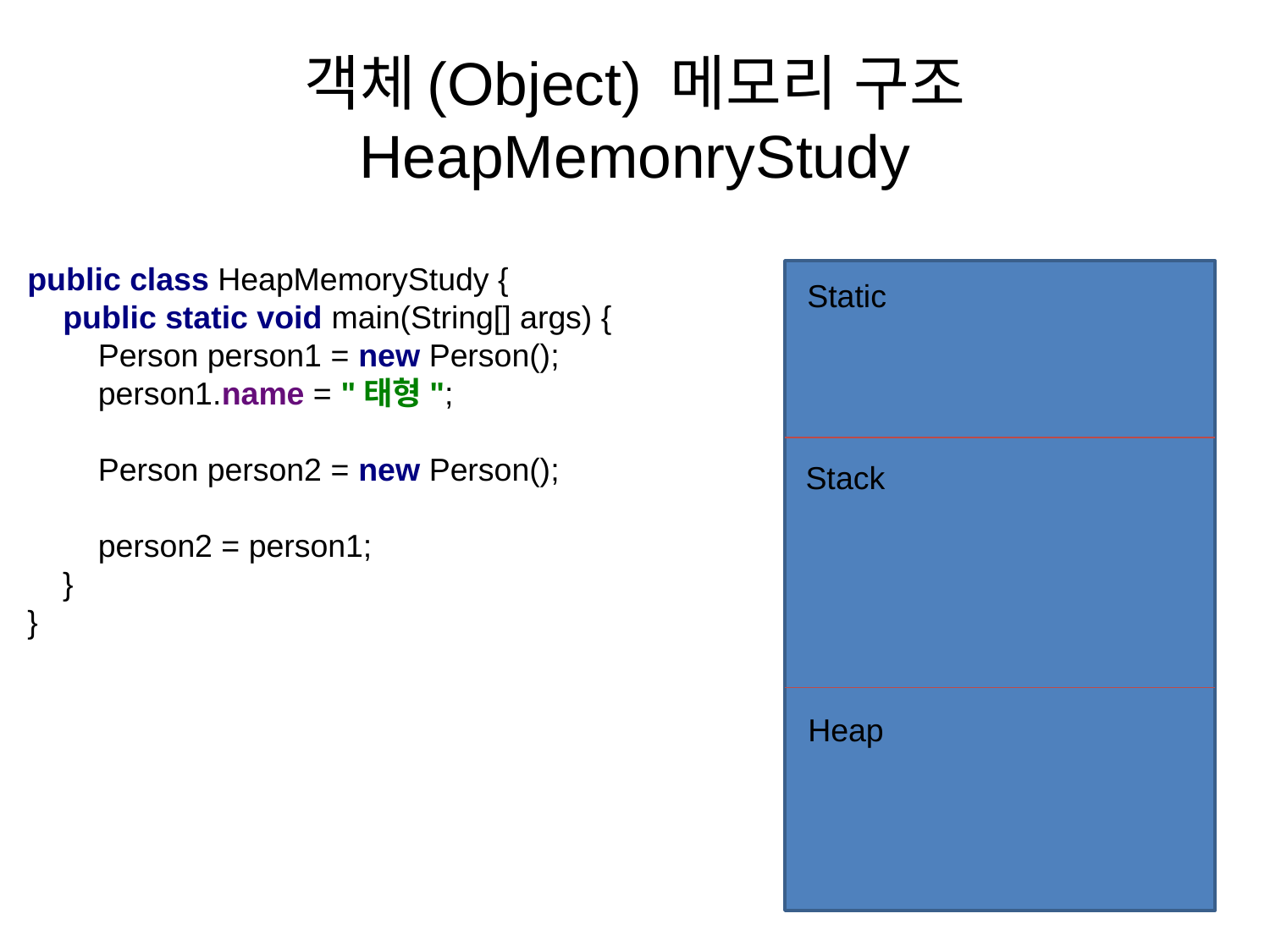

# 객체(Object) 메모리 구조 HeapMemonryStudy
public class HeapMemoryStudy {
    public static void main(String[] args) {
        Person person1 = new Person();
        person1.name = "태형";
        Person person2 = new Person();
        person2 = person1;
    }
}

Static
Stack
Heap